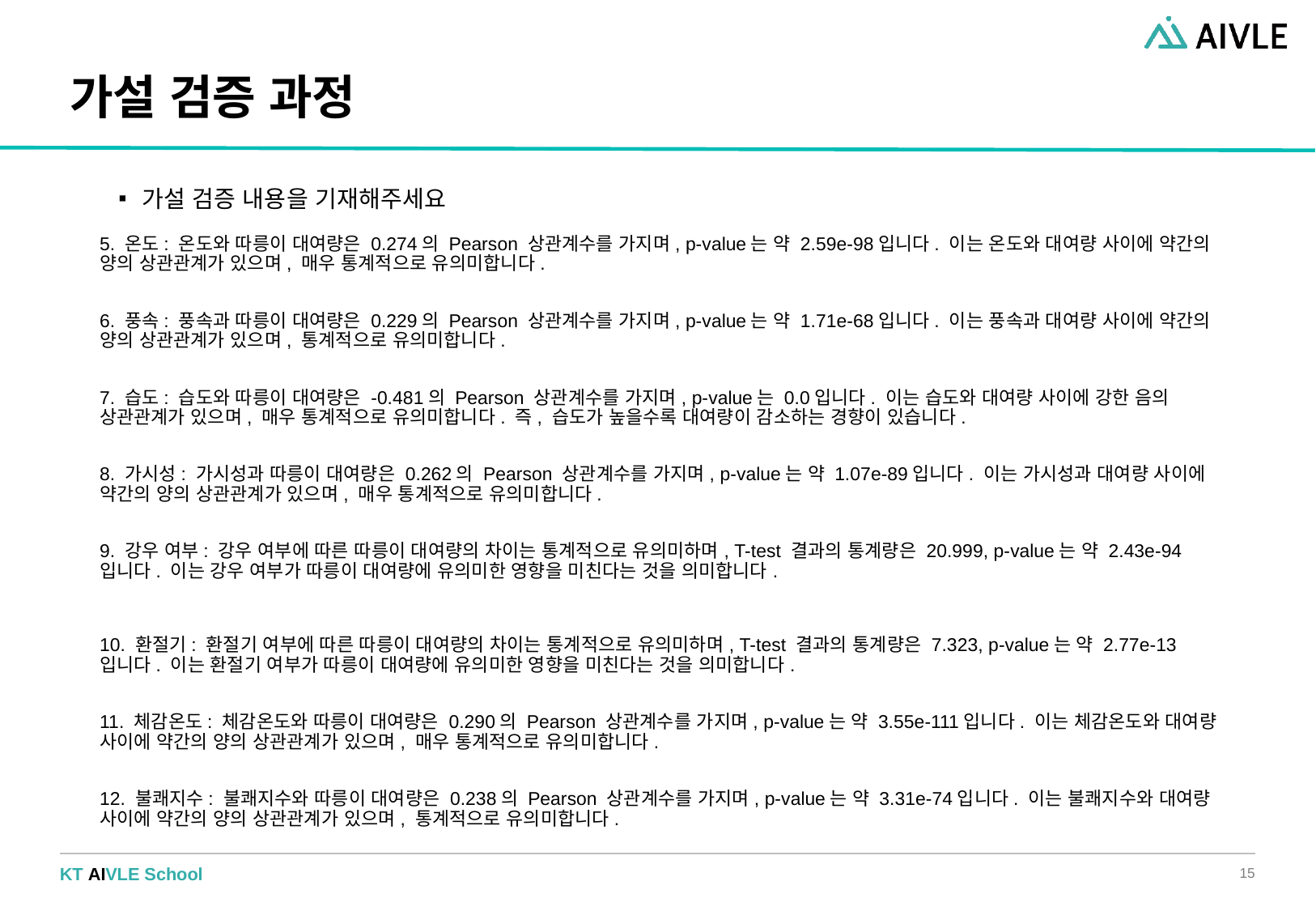

# 가설 검증 과정
가설 검증 내용을 기재해주세요
5. 온도: 온도와 따릉이 대여량은 0.274의 Pearson 상관계수를 가지며, p-value는 약 2.59e-98입니다. 이는 온도와 대여량 사이에 약간의 양의 상관관계가 있으며, 매우 통계적으로 유의미합니다.
6. 풍속: 풍속과 따릉이 대여량은 0.229의 Pearson 상관계수를 가지며, p-value는 약 1.71e-68입니다. 이는 풍속과 대여량 사이에 약간의 양의 상관관계가 있으며, 통계적으로 유의미합니다.
7. 습도: 습도와 따릉이 대여량은 -0.481의 Pearson 상관계수를 가지며, p-value는 0.0입니다. 이는 습도와 대여량 사이에 강한 음의 상관관계가 있으며, 매우 통계적으로 유의미합니다. 즉, 습도가 높을수록 대여량이 감소하는 경향이 있습니다.
8. 가시성: 가시성과 따릉이 대여량은 0.262의 Pearson 상관계수를 가지며, p-value는 약 1.07e-89입니다. 이는 가시성과 대여량 사이에 약간의 양의 상관관계가 있으며, 매우 통계적으로 유의미합니다.
9. 강우 여부: 강우 여부에 따른 따릉이 대여량의 차이는 통계적으로 유의미하며, T-test 결과의 통계량은 20.999, p-value는 약 2.43e-94입니다. 이는 강우 여부가 따릉이 대여량에 유의미한 영향을 미친다는 것을 의미합니다.

10. 환절기: 환절기 여부에 따른 따릉이 대여량의 차이는 통계적으로 유의미하며, T-test 결과의 통계량은 7.323, p-value는 약 2.77e-13입니다. 이는 환절기 여부가 따릉이 대여량에 유의미한 영향을 미친다는 것을 의미합니다.
11. 체감온도: 체감온도와 따릉이 대여량은 0.290의 Pearson 상관계수를 가지며, p-value는 약 3.55e-111입니다. 이는 체감온도와 대여량 사이에 약간의 양의 상관관계가 있으며, 매우 통계적으로 유의미합니다.
12. 불쾌지수: 불쾌지수와 따릉이 대여량은 0.238의 Pearson 상관계수를 가지며, p-value는 약 3.31e-74입니다. 이는 불쾌지수와 대여량 사이에 약간의 양의 상관관계가 있으며, 통계적으로 유의미합니다.